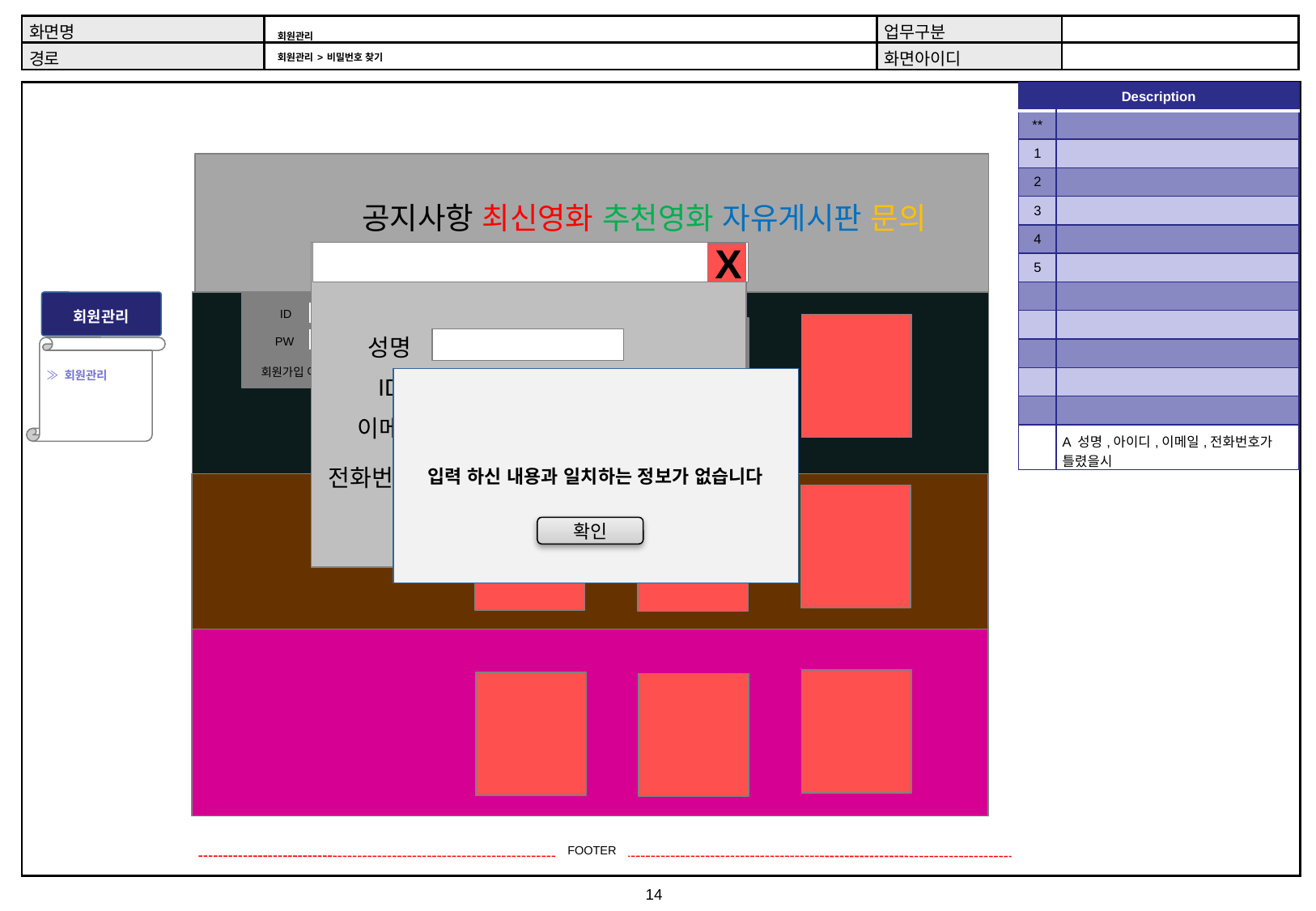

# 회원관리 회원관리 > 비밀번호 찾기
| Description |  |
| --- | --- |
| \*\* |  |
| 1 |  |
| 2 |  |
| 3 |  |
| 4 |  |
| 5 |  |
|  |  |
|  |  |
|  |  |
|  |  |
|  |  |
|  | A 성명,아이디,이메일,전화번호가 틀렸을시 |

공지사항 최신영화 추천영화 자유게시판 문의

X

회원관리

ID

로그인

성명
PW

≫ 회원관리
회원가입 아이디찾기 비밀번호찾기
ID
입력 하신 내용과 일치하는 정보가 없습니다

ID
이메일

@
@
전화번호
이메일

▼
   선택하세요

-

-

-
확인
-
▼

전화번호
확인